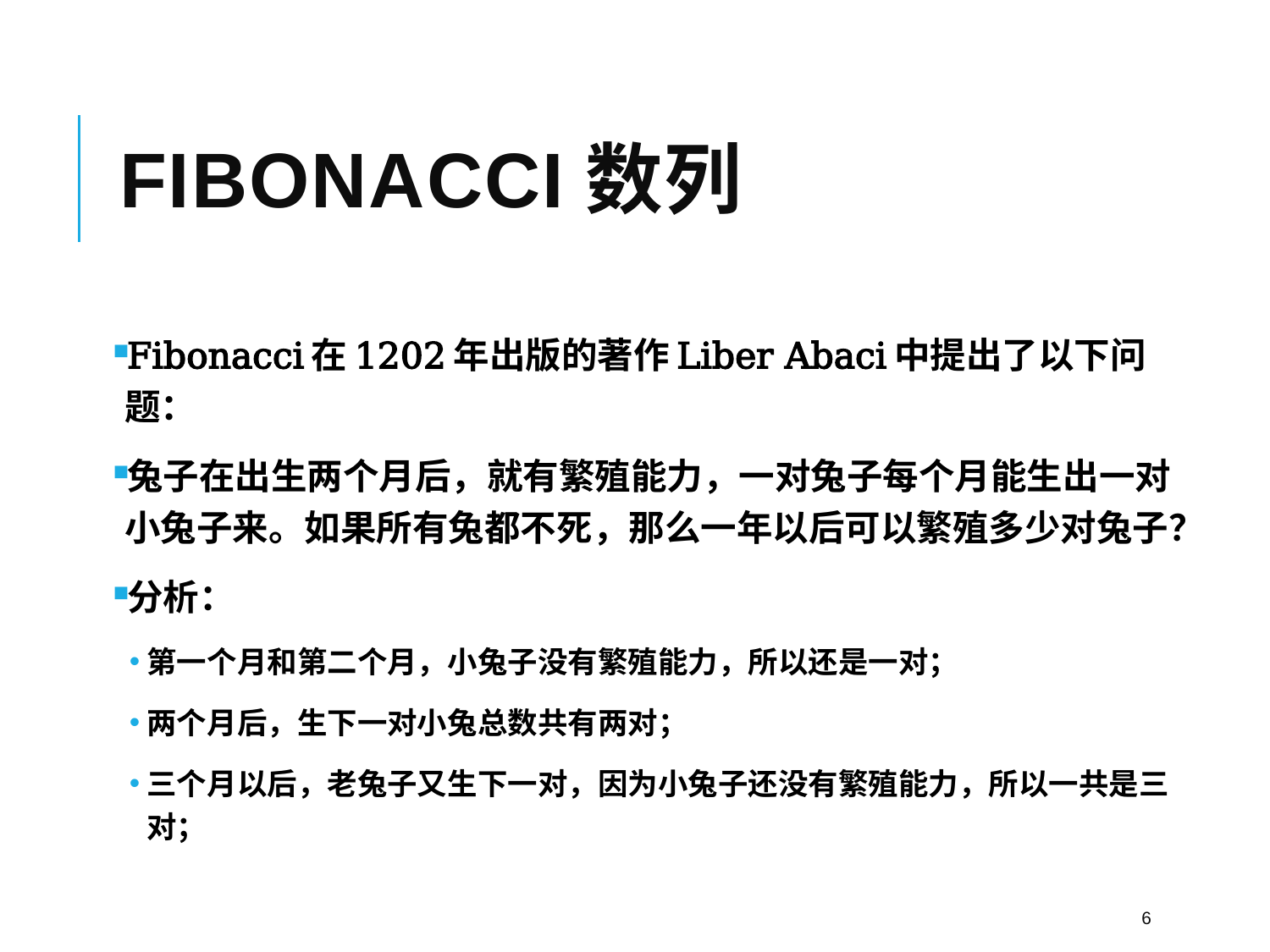

# Fibonacci数列
Fibonacci在1202年出版的著作Liber Abaci中提出了以下问题：
兔子在出生两个月后，就有繁殖能力，一对兔子每个月能生出一对小兔子来。如果所有兔都不死，那么一年以后可以繁殖多少对兔子？
分析：
第一个月和第二个月，小兔子没有繁殖能力，所以还是一对；
两个月后，生下一对小兔总数共有两对；
三个月以后，老兔子又生下一对，因为小兔子还没有繁殖能力，所以一共是三对；

6